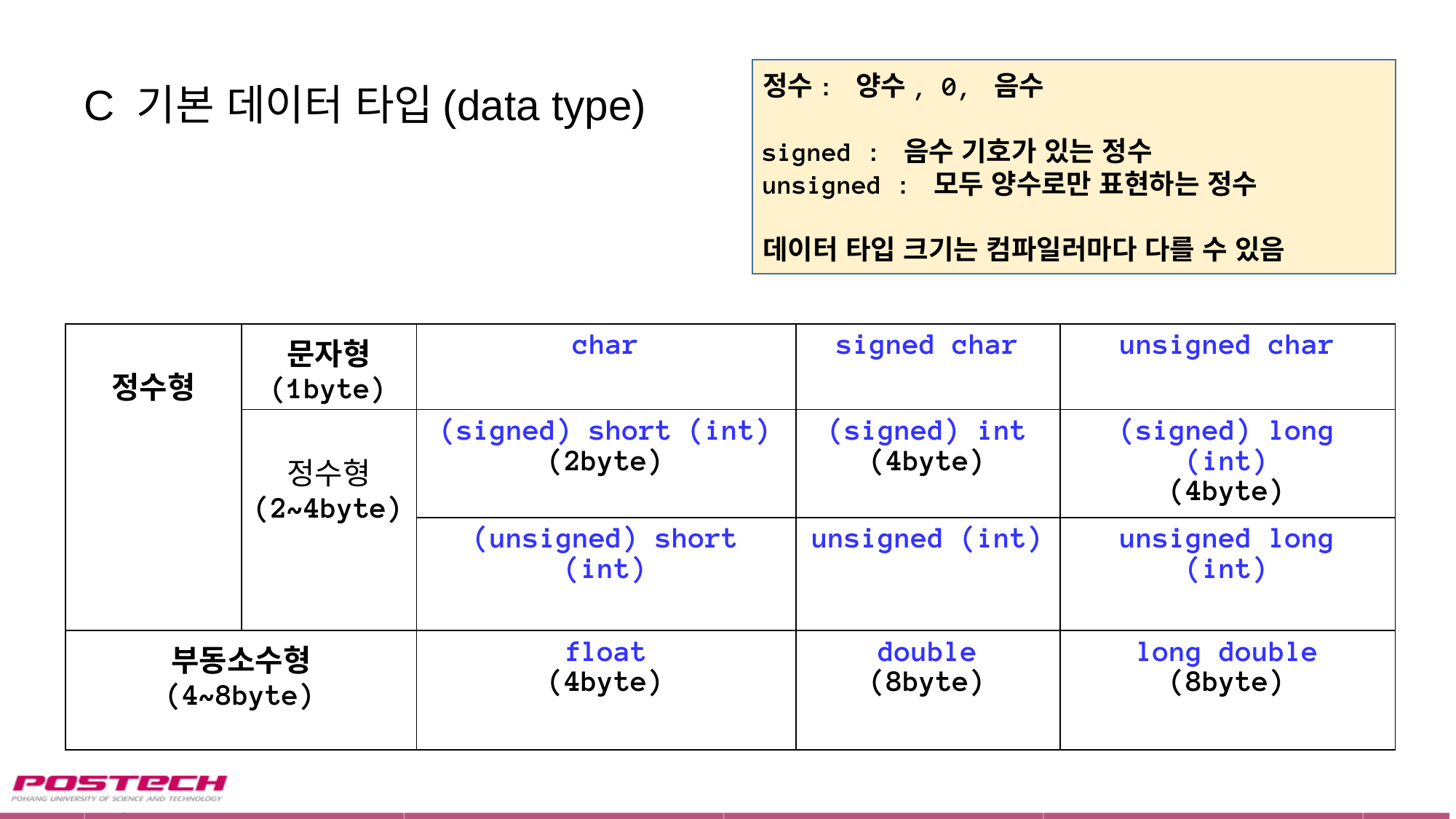

# C 기본 데이터 타입(data type)
정수: 양수, 0, 음수

signed : 음수 기호가 있는 정수
unsigned : 모두 양수로만 표현하는 정수

데이터 타입 크기는 컴파일러마다 다를 수 있음
| 정수형 | 문자형 (1byte) | char | signed char | unsigned char |
| --- | --- | --- | --- | --- |
|  | 정수형 (2~4byte) | (signed) short (int) (2byte) | (signed) int (4byte) | (signed) long (int) (4byte) |
|  |  | (unsigned) short (int) | unsigned (int) | unsigned long (int) |
| 부동소수형 (4~8byte) |  | float (4byte) | double (8byte) | long double (8byte) |